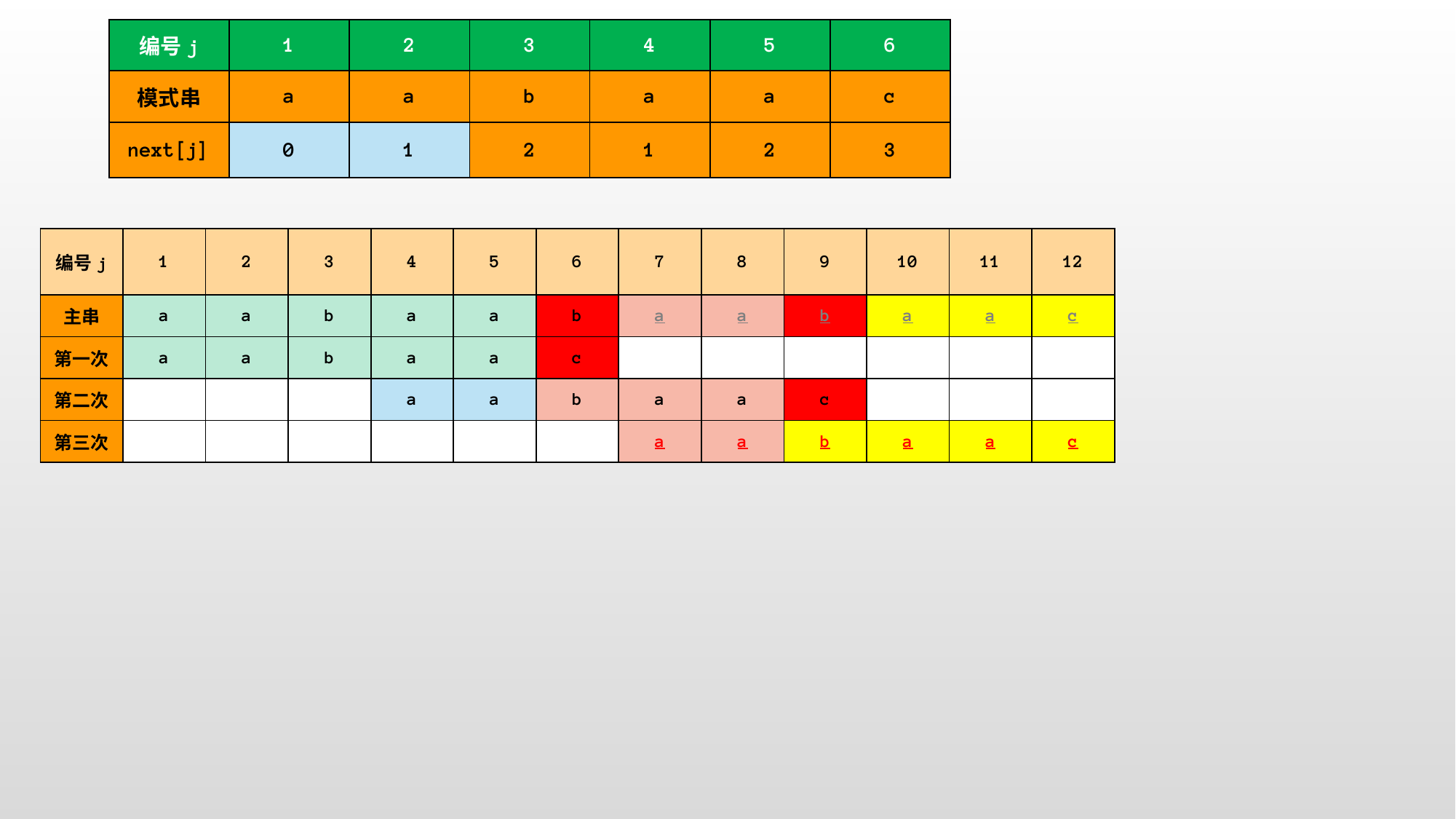

| 编号j | 1 | 2 | 3 | 4 | 5 | 6 |
| --- | --- | --- | --- | --- | --- | --- |
| 模式串 | a | a | b | a | a | c |
| next[j] | 0 | 1 | 2 | 1 | 2 | 3 |
| 编号j | 1 | 2 | 3 | 4 | 5 | 6 | 7 | 8 | 9 | 10 | 11 | 12 |
| --- | --- | --- | --- | --- | --- | --- | --- | --- | --- | --- | --- | --- |
| 主串 | a | a | b | a | a | b | a | a | b | a | a | c |
| 第一次 | a | a | b | a | a | c |  |  |  |  |  |  |
| 第二次 |  |  |  | a | a | b | a | a | c |  |  |  |
| 第三次 |  |  |  |  |  |  | a | a | b | a | a | c |